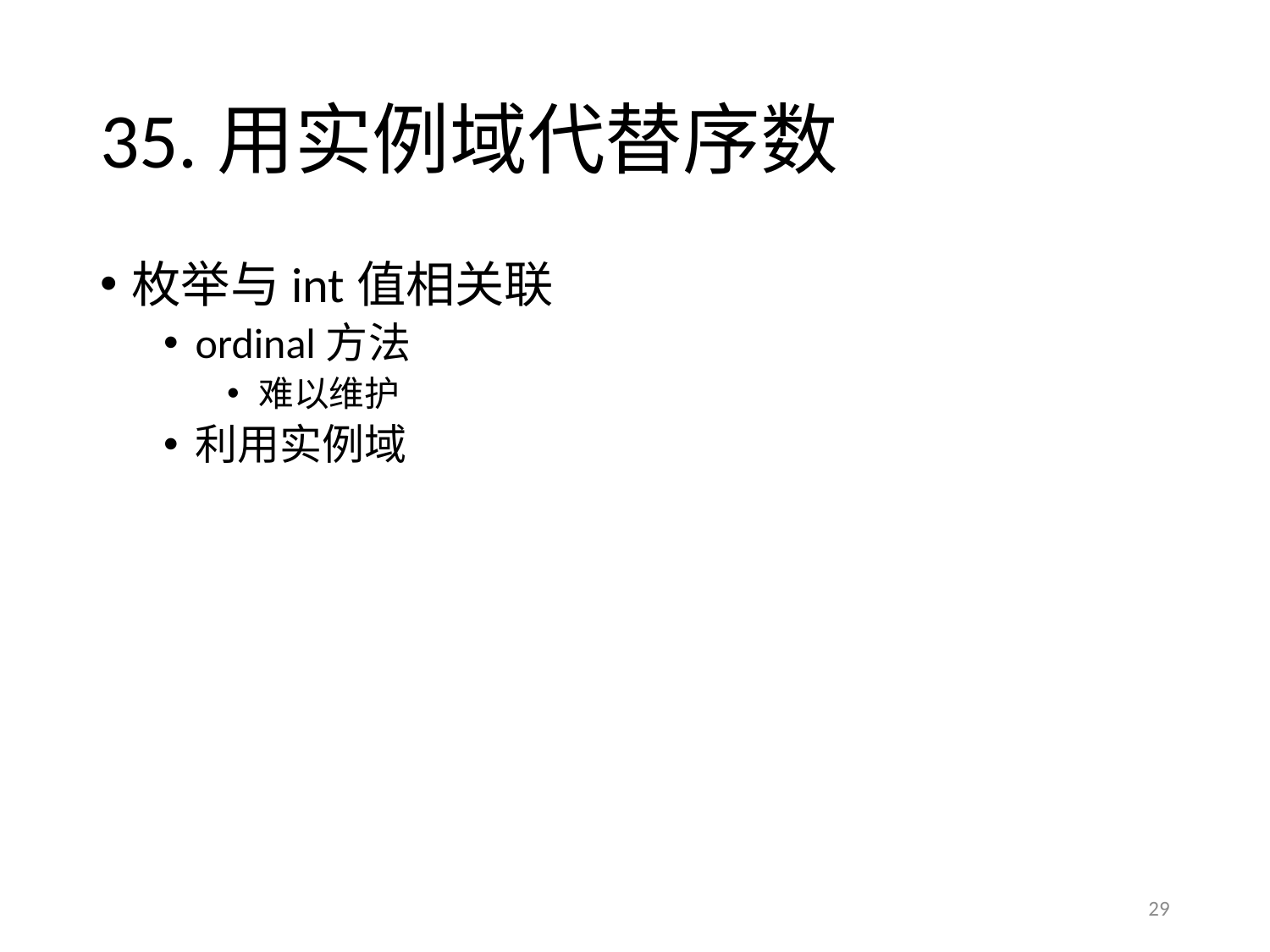

# 35.用实例域代替序数
枚举与int值相关联
ordinal方法
难以维护
利用实例域
29